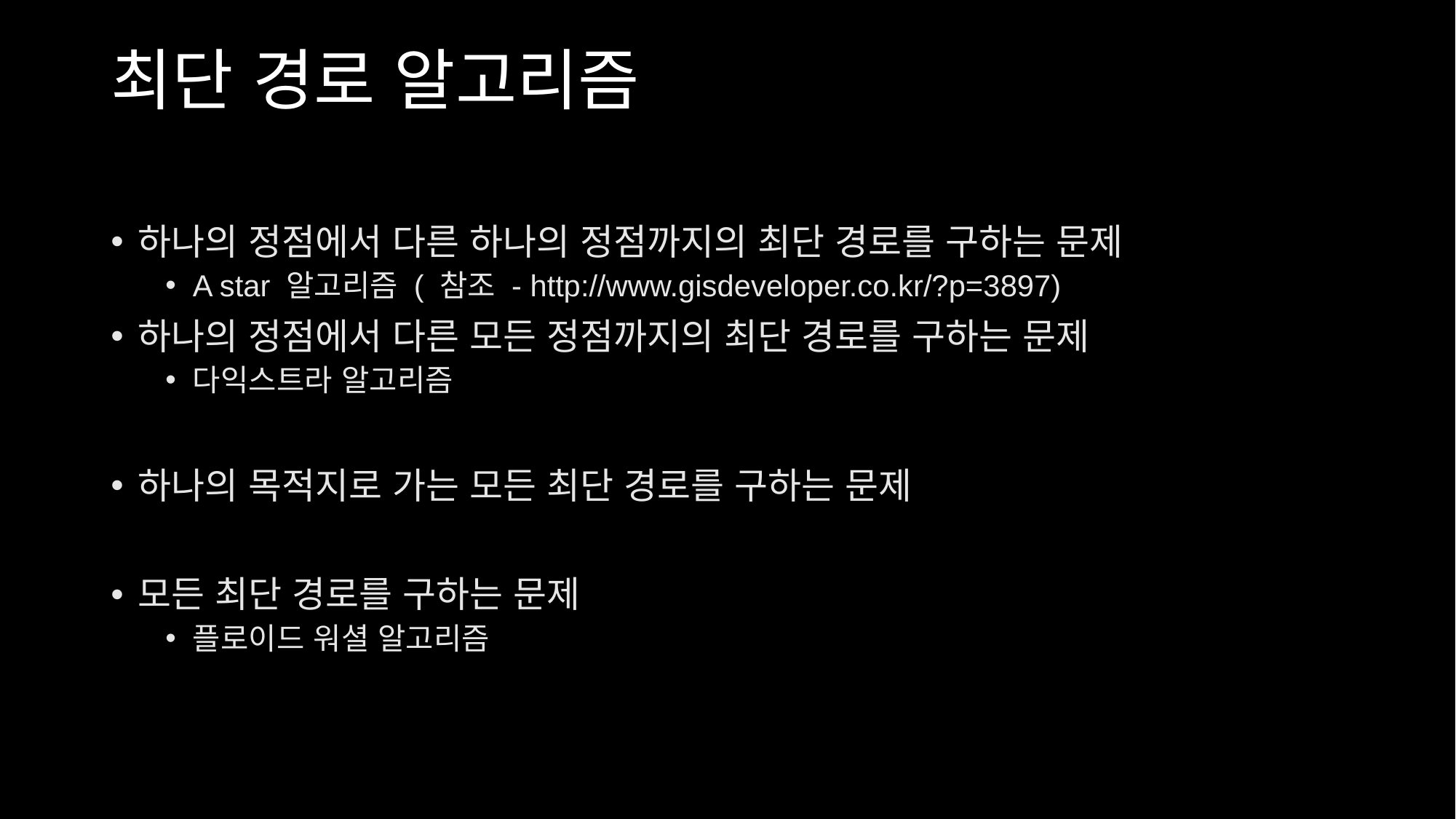

# 최단 경로 알고리즘
하나의 정점에서 다른 하나의 정점까지의 최단 경로를 구하는 문제
A star 알고리즘 ( 참조 - http://www.gisdeveloper.co.kr/?p=3897)
하나의 정점에서 다른 모든 정점까지의 최단 경로를 구하는 문제
다익스트라 알고리즘

하나의 목적지로 가는 모든 최단 경로를 구하는 문제

모든 최단 경로를 구하는 문제
플로이드 워셜 알고리즘